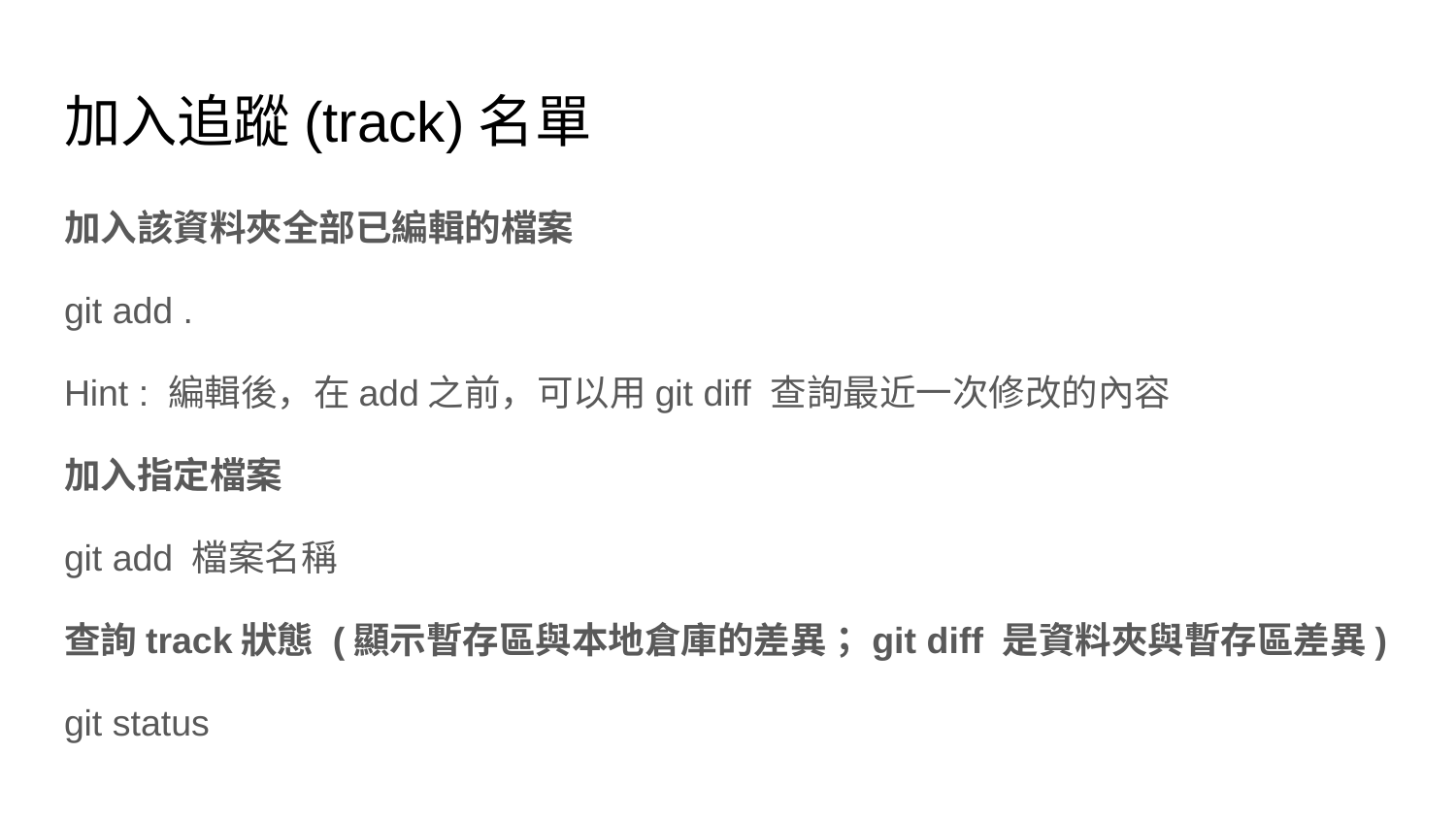

# 加入追蹤(track)名單
加入該資料夾全部已編輯的檔案
git add .
Hint : 編輯後，在add之前，可以用git diff 查詢最近一次修改的內容
加入指定檔案
git add 檔案名稱
查詢track狀態 (顯示暫存區與本地倉庫的差異；git diff 是資料夾與暫存區差異)
git status